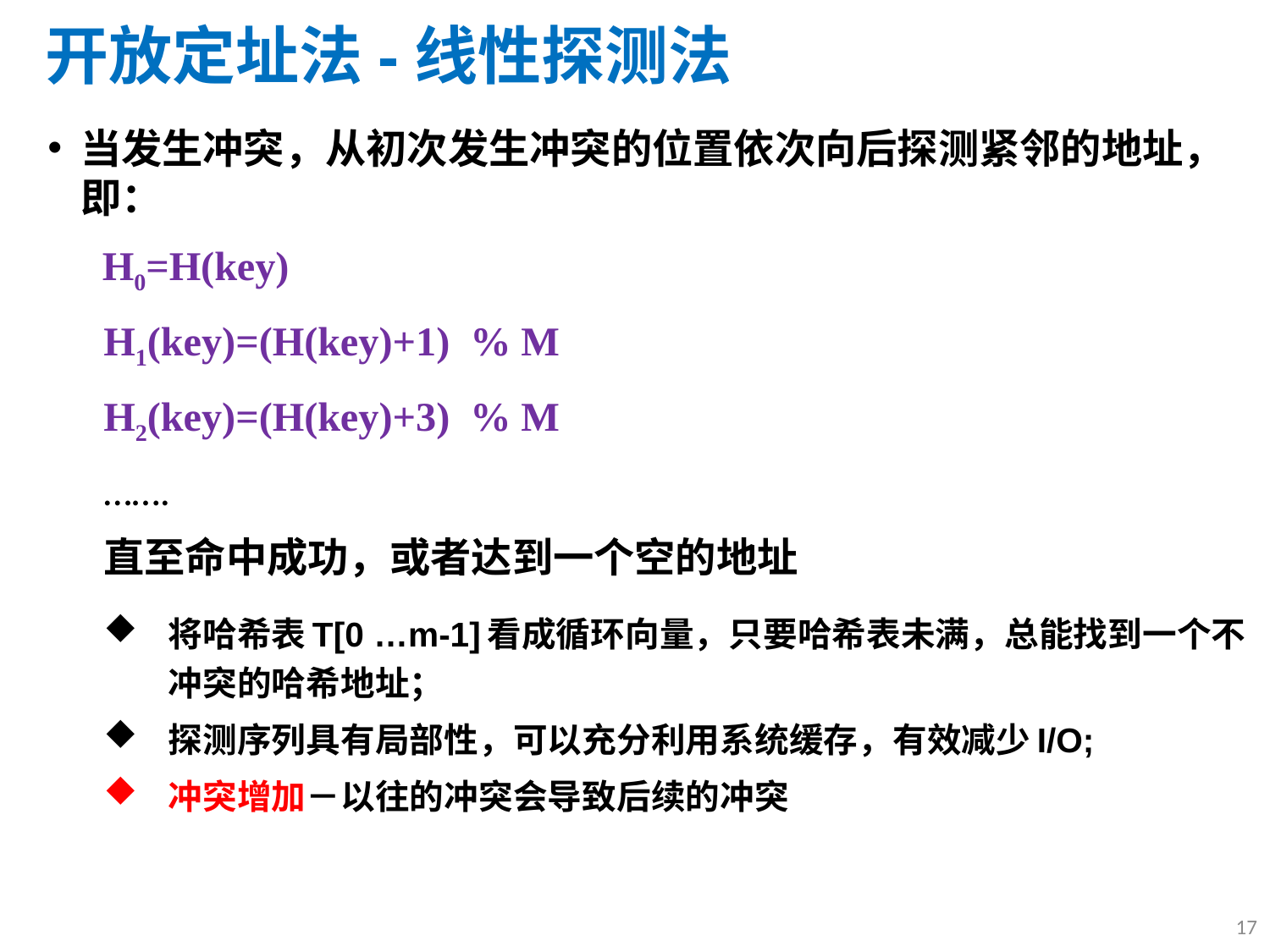

# 开放定址法-线性探测法
当发生冲突，从初次发生冲突的位置依次向后探测紧邻的地址，即：
H0=H(key)
H1(key)=(H(key)+1)  % M
H2(key)=(H(key)+3)  % M
…….
直至命中成功，或者达到一个空的地址
将哈希表T[0 …m-1]看成循环向量，只要哈希表未满，总能找到一个不冲突的哈希地址；
探测序列具有局部性，可以充分利用系统缓存，有效减少I/O;
冲突增加－以往的冲突会导致后续的冲突

17